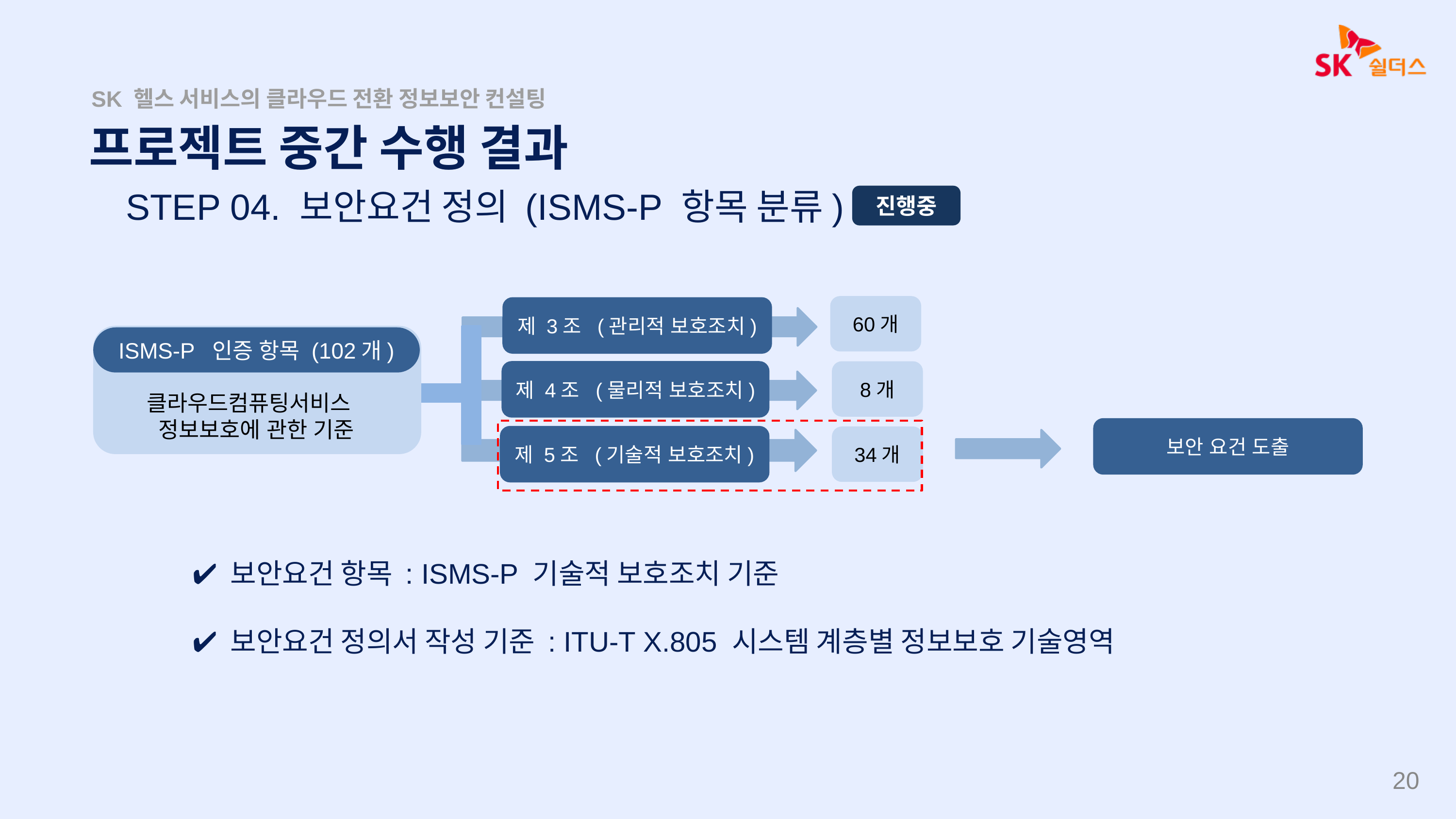

SK 헬스 서비스의 클라우드 전환 정보보안 컨설팅
프로젝트 중간 수행 결과
STEP 04. 보안요건 정의 (ISMS-P 항목 분류)
진행중
60개
제 3조  (관리적 보호조치)

ISMS-P  인증 항목 (102개)
제 4조  (물리적 보호조치)
8개

클라우드컴퓨팅서비스
 정보보호에 관한 기준
제 5조  (기술적 보호조치)
34개

보안 요건 도출

✔ 보안요건 항목 : ISMS-P 기술적 보호조치 기준

✔ 보안요건 정의서 작성 기준 : ITU-T X.805 시스템 계층별 정보보호 기술영역

20